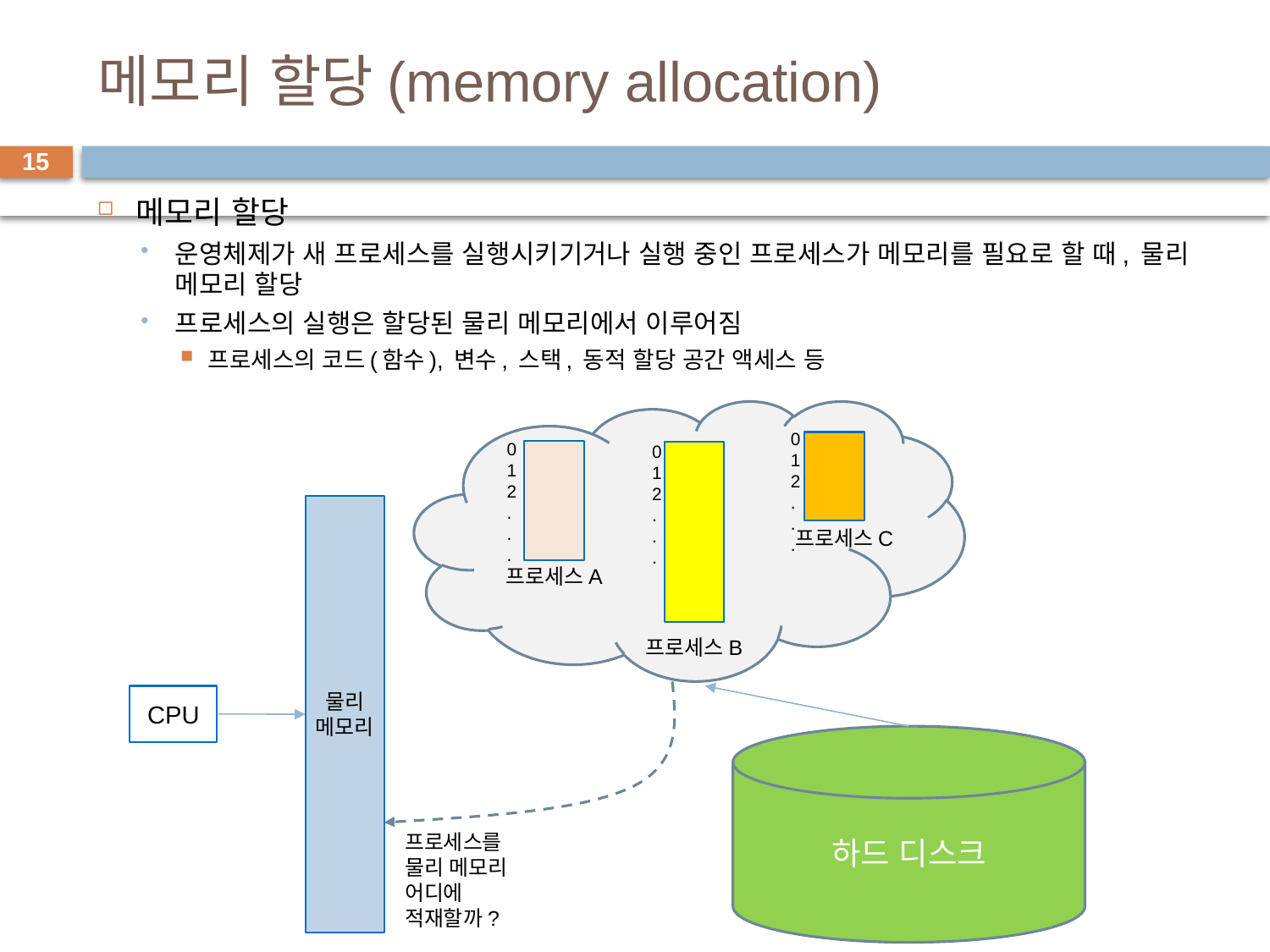

# 메모리 할당(memory allocation)
15
메모리 할당
운영체제가 새 프로세스를 실행시키기거나 실행 중인 프로세스가 메모리를 필요로 할 때, 물리 메모리 할당
프로세스의 실행은 할당된 물리 메모리에서 이루어짐
프로세스의 코드(함수), 변수, 스택, 동적 할당 공간 액세스 등

0
1
2
.
.
.
0
1
2
.
.
.

0
1
2
.
.
.

프로세스C
프로세스A
프로세스B

물리
메모리
CPU
하드 디스크
프로세스를
물리 메모리
어디에
적재할까?